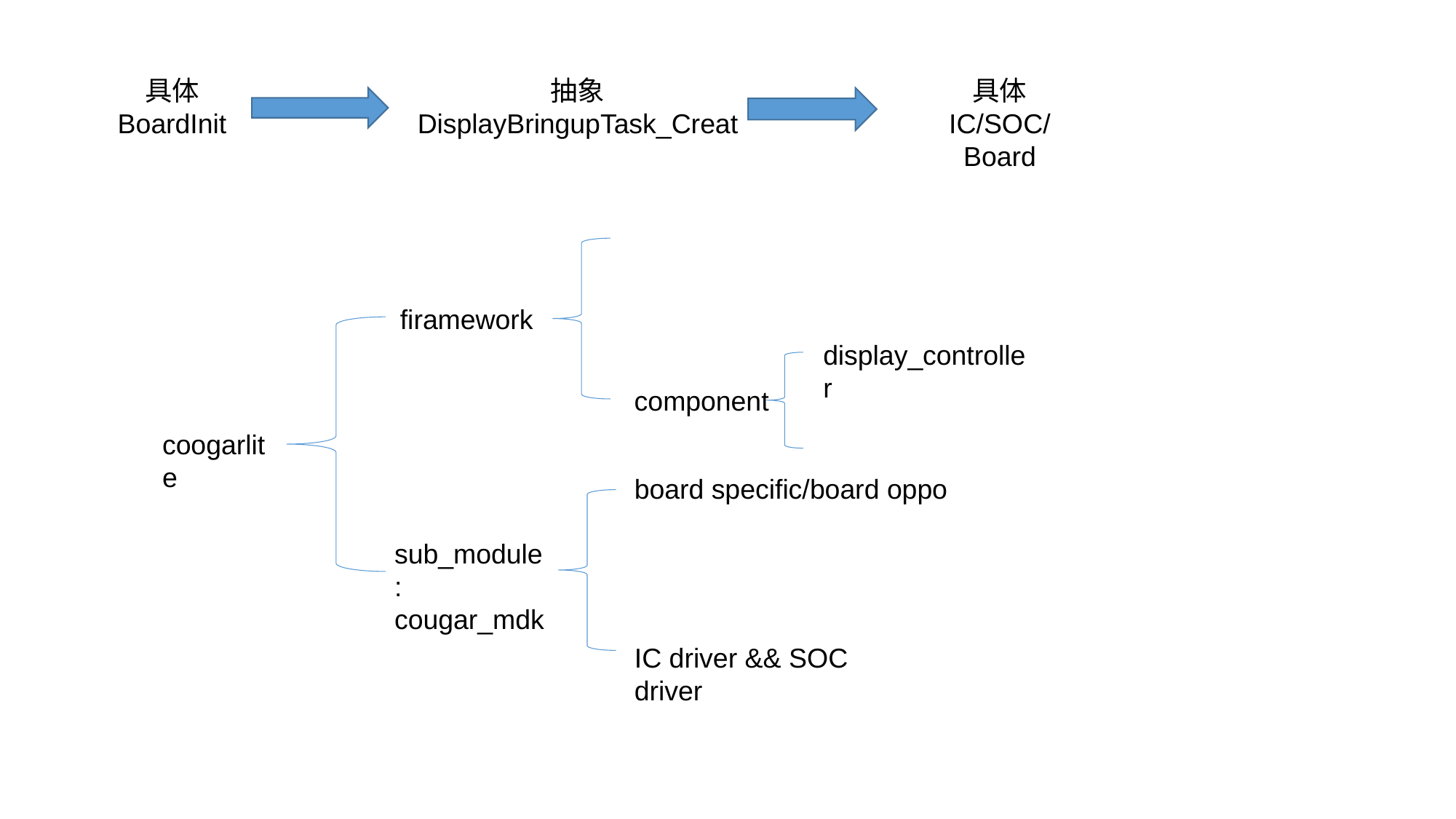

具体
BoardInit
抽象
DisplayBringupTask_Creat
具体
IC/SOC/Board

firamework

display_controller

component
coogarlite
board specific/board oppo

sub_module : cougar_mdk
IC driver && SOC driver